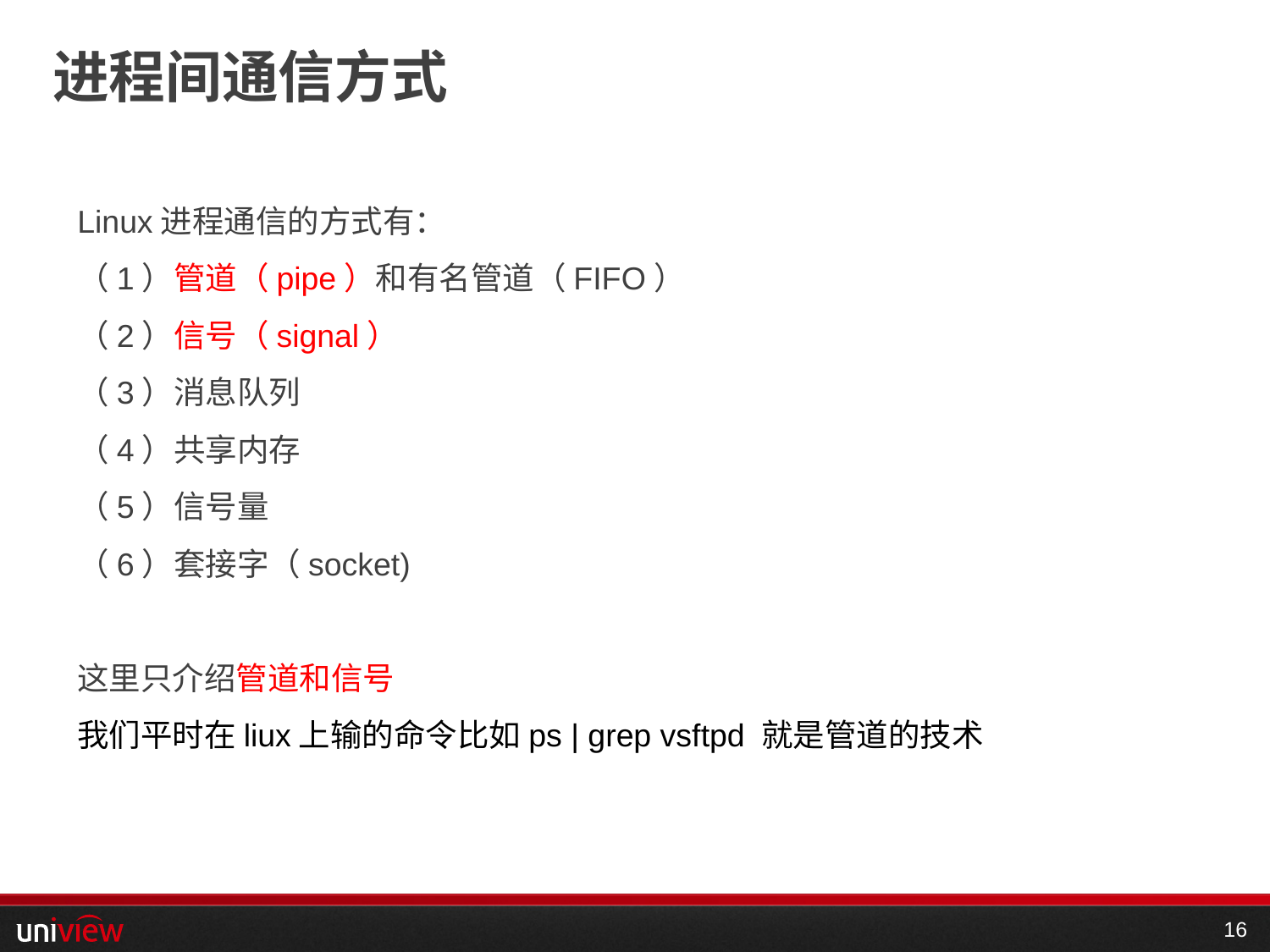

# 进程间通信方式
Linux进程通信的方式有：
（1）管道（pipe）和有名管道（FIFO）
（2）信号（signal）
（3）消息队列
（4）共享内存
（5）信号量
（6）套接字（socket)

这里只介绍管道和信号
我们平时在liux上输的命令比如ps | grep vsftpd 就是管道的技术